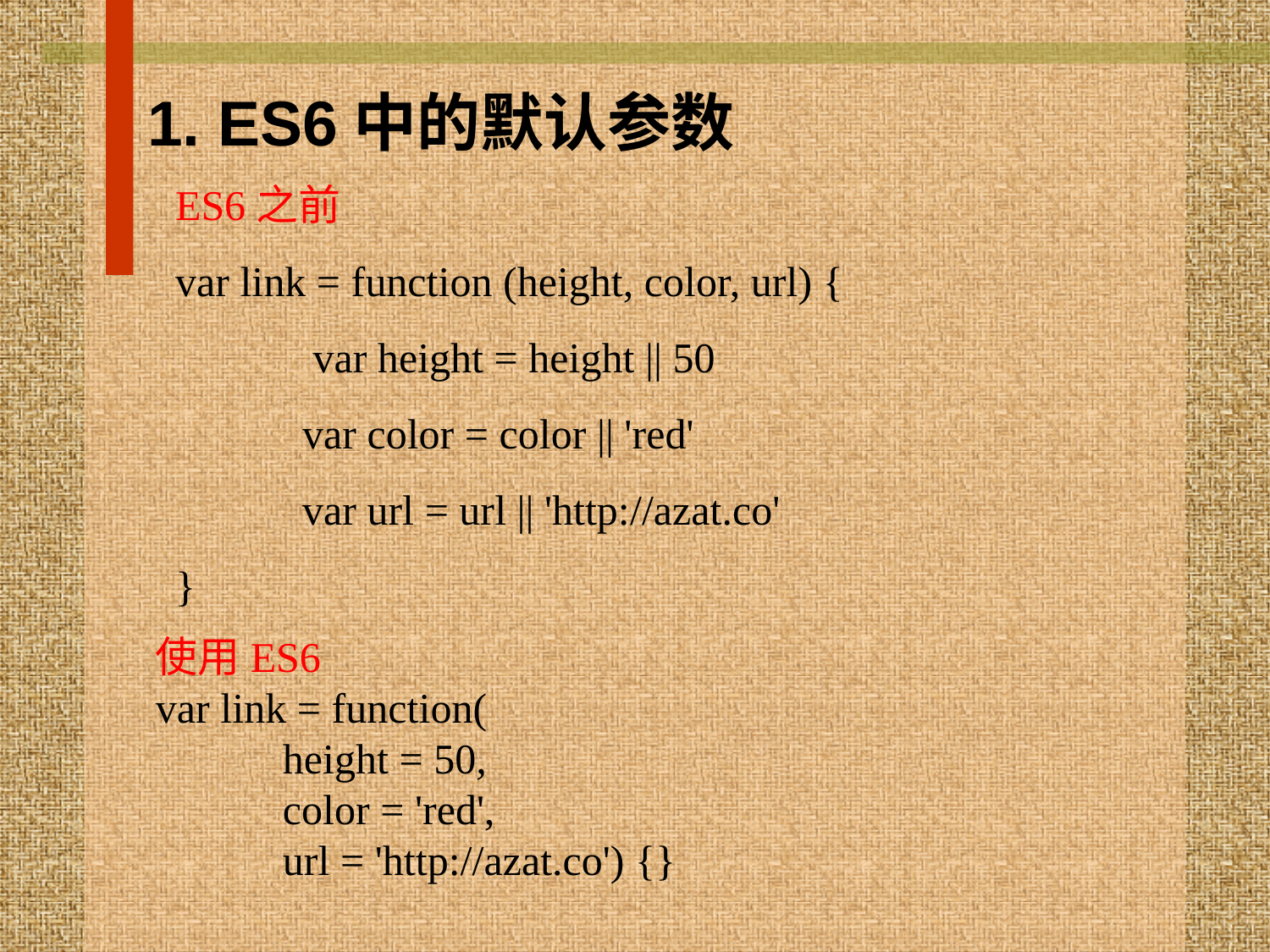

1. ES6中的默认参数
ES6之前
var link = function (height, color, url) {
	 var height = height || 50
	var color = color || 'red'
	var url = url || 'http://azat.co'
}
使用ES6
var link = function(
	height = 50,
	color = 'red',
	url = 'http://azat.co') {}